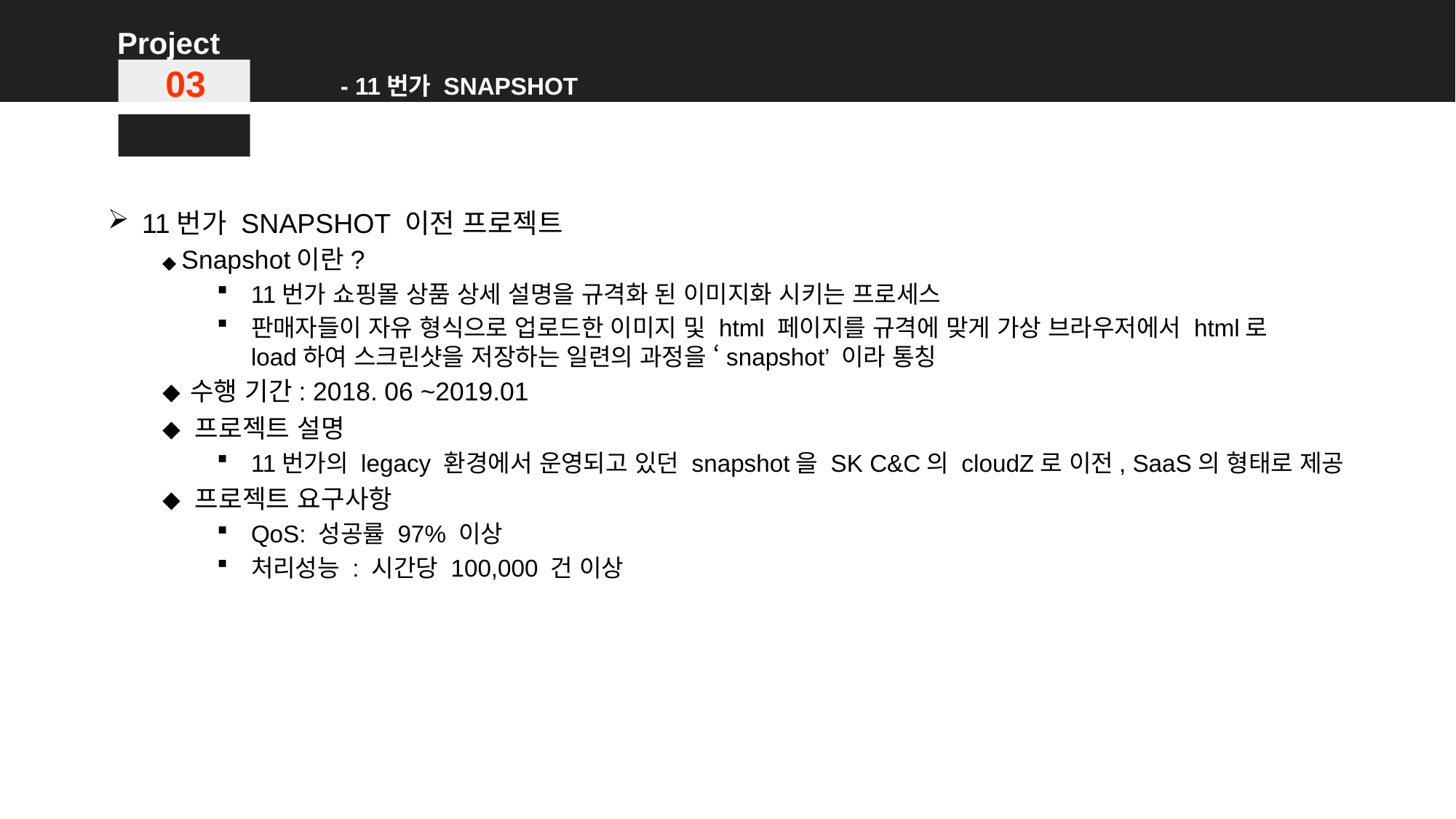

Project
- 11번가 SNAPSHOT
03

11번가 SNAPSHOT 이전 프로젝트
◆ Snapshot이란?
11번가 쇼핑몰 상품 상세 설명을 규격화 된 이미지화 시키는 프로세스
판매자들이 자유 형식으로 업로드한 이미지 및 html 페이지를 규격에 맞게 가상 브라우저에서 html로
load하여 스크린샷을 저장하는 일련의 과정을 ‘snapshot’ 이라 통칭
◆ 수행 기간: 2018. 06 ~2019.01
◆ 프로젝트 설명
11번가의 legacy 환경에서 운영되고 있던 snapshot을 SK C&C의 cloudZ로 이전, SaaS의 형태로 제공
◆ 프로젝트 요구사항
QoS: 성공률 97% 이상
처리성능 : 시간당 100,000 건 이상